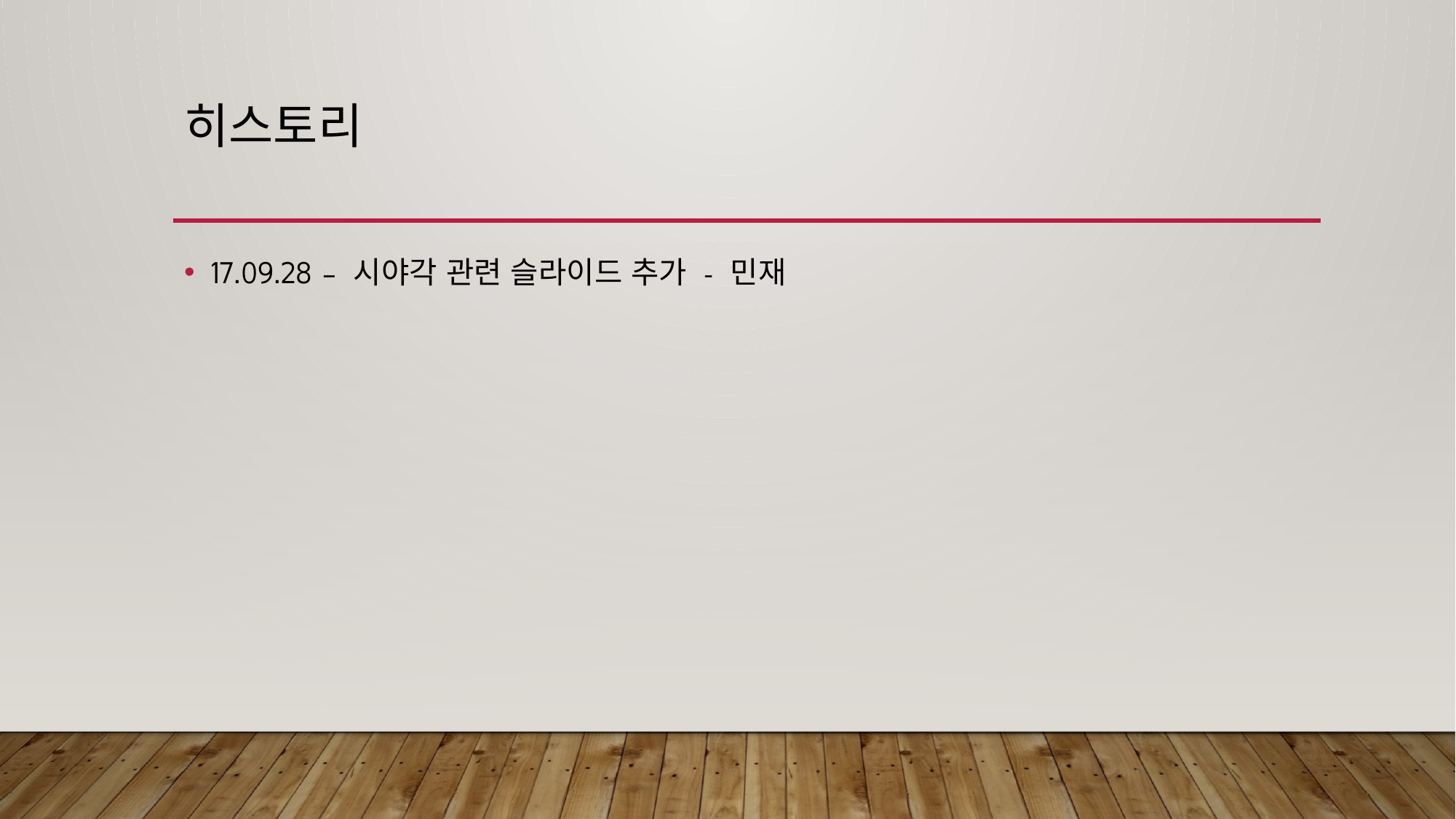

# 히스토리
17.09.28 – 시야각 관련 슬라이드 추가 - 민재